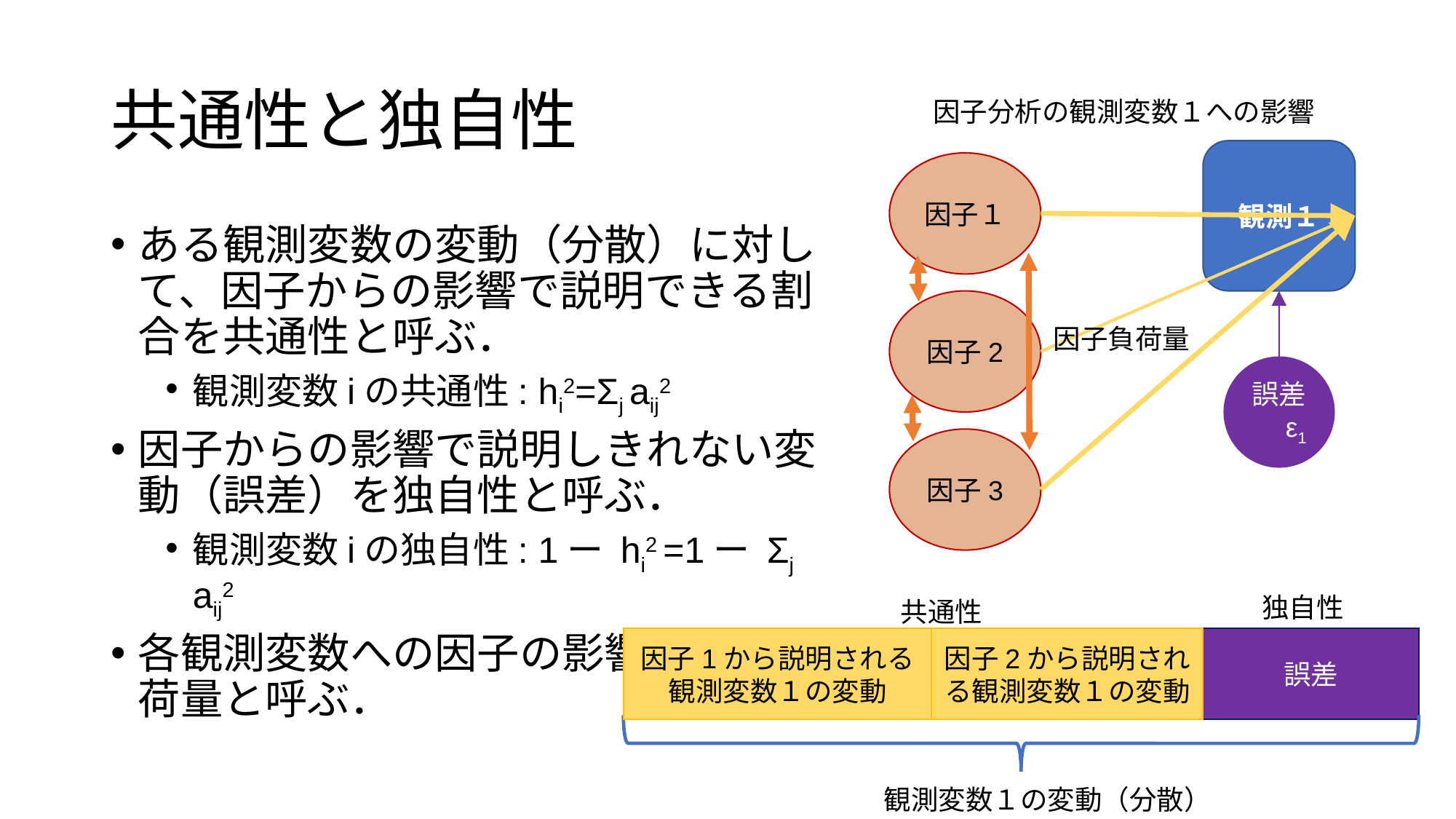

# 共通性と独自性
因子分析の観測変数１への影響
観測１
因子１
ある観測変数の変動（分散）に対して、因子からの影響で説明できる割合を共通性と呼ぶ．
観測変数iの共通性: hi2=Σj aij2
因子からの影響で説明しきれない変動（誤差）を独自性と呼ぶ．
観測変数iの独自性: 1ー hi2 =1ー Σj aij2
各観測変数への因子の影響を因子負荷量と呼ぶ．
因子2
因子負荷量

誤差　ε1
因子3
独自性
共通性
誤差
因子2から説明される観測変数１の変動
因子1から説明される観測変数１の変動
観測変数１の変動（分散）